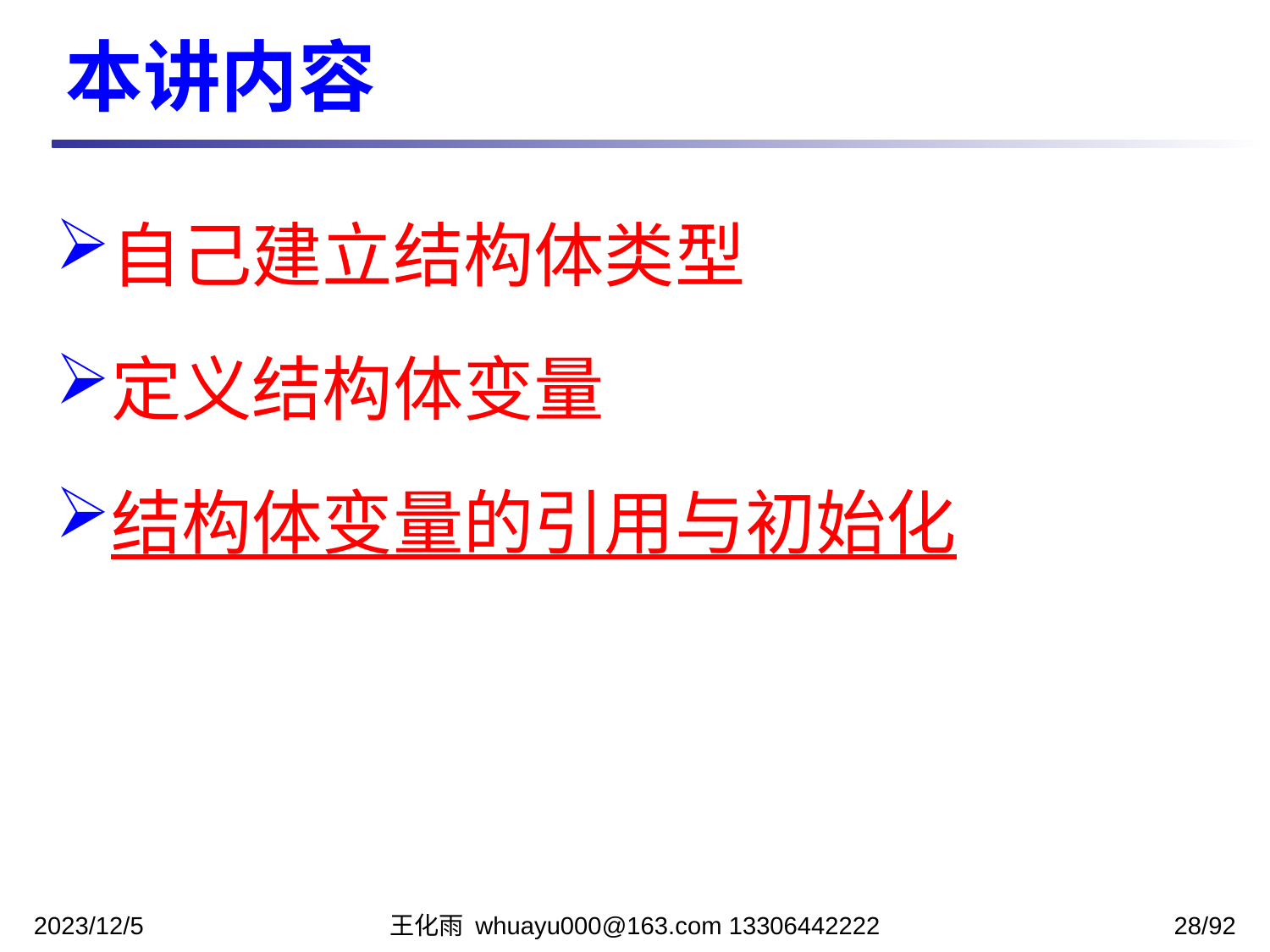

本讲内容
自己建立结构体类型
定义结构体变量
结构体变量的引用与初始化
2023/12/5
王化雨 whuayu000@163.com 13306442222
28/92